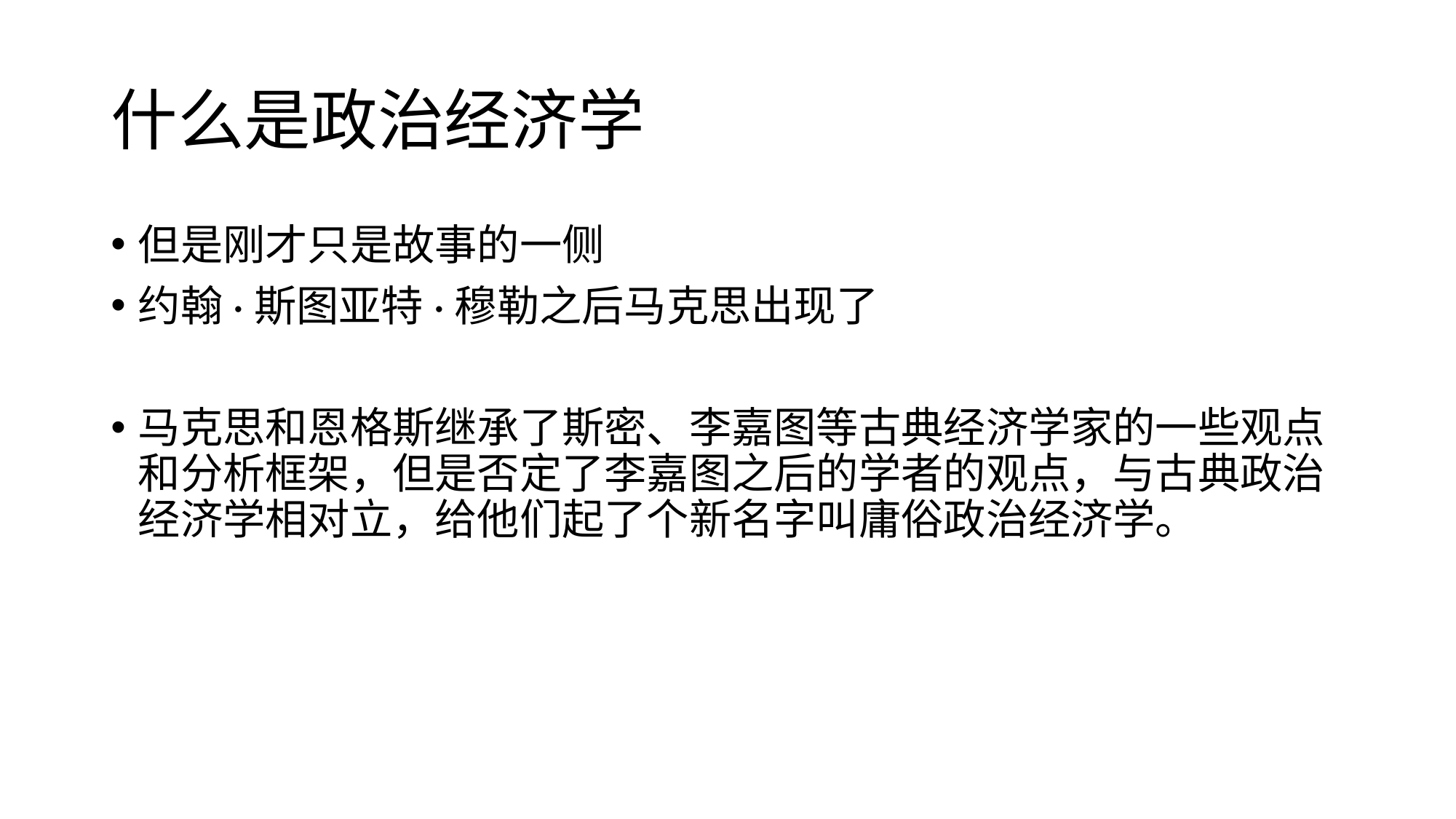

# 什么是政治经济学
但是刚才只是故事的一侧
约翰·斯图亚特·穆勒之后马克思出现了

马克思和恩格斯继承了斯密、李嘉图等古典经济学家的一些观点和分析框架，但是否定了李嘉图之后的学者的观点，与古典政治经济学相对立，给他们起了个新名字叫庸俗政治经济学。